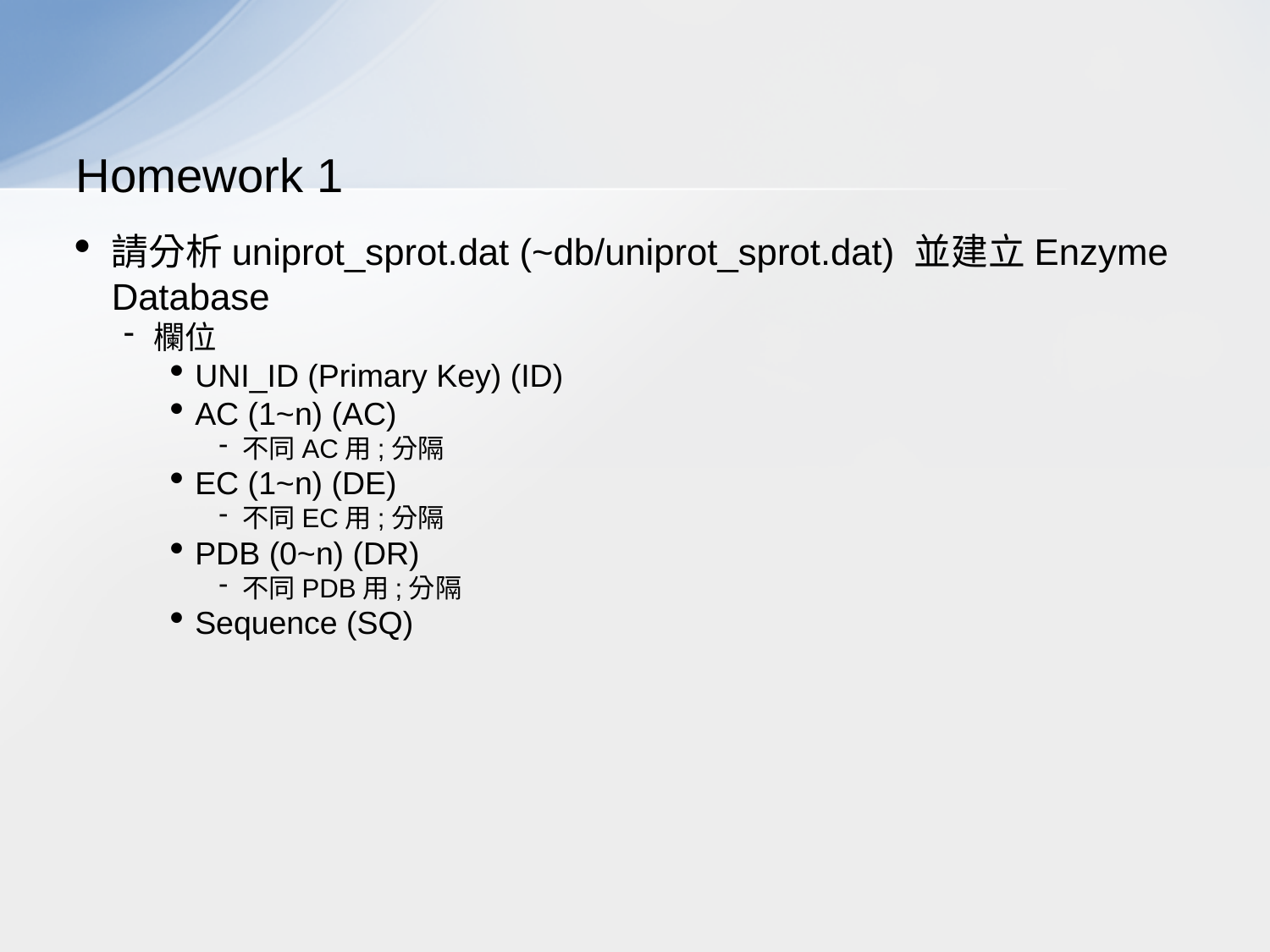

Homework 1
# 請分析uniprot_sprot.dat (~db/uniprot_sprot.dat) 並建立Enzyme Database
欄位
UNI_ID (Primary Key) (ID)
AC (1~n) (AC)
不同AC用;分隔
EC (1~n) (DE)
不同EC用;分隔
PDB (0~n) (DR)
不同PDB用;分隔
Sequence (SQ)